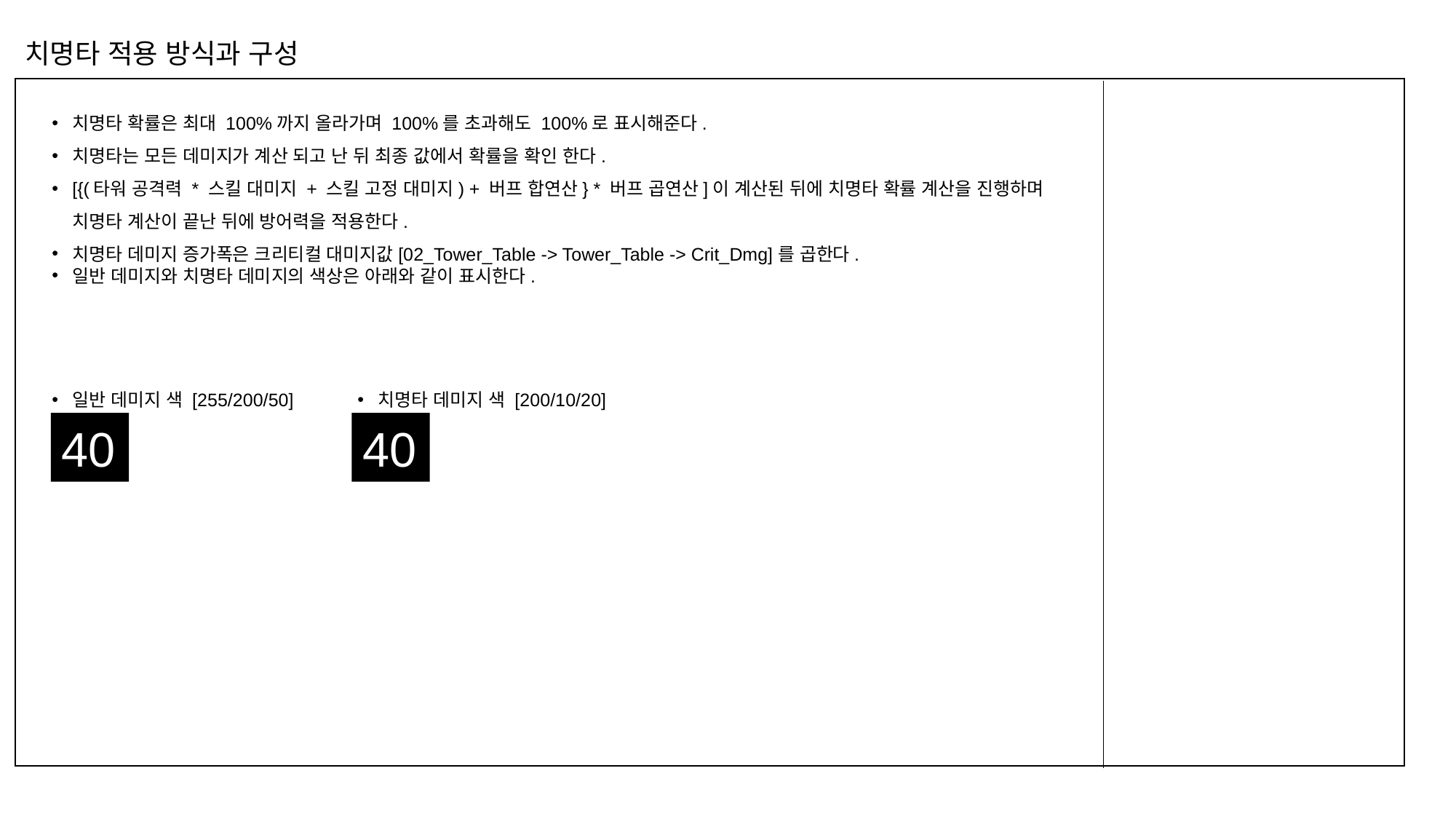

치명타 적용 방식과 구성

치명타 확률은 최대 100%까지 올라가며 100%를 초과해도 100%로 표시해준다.
치명타는 모든 데미지가 계산 되고 난 뒤 최종 값에서 확률을 확인 한다.
[{(타워 공격력 * 스킬 대미지 + 스킬 고정 대미지) + 버프 합연산} * 버프 곱연산]이 계산된 뒤에 치명타 확률 계산을 진행하며 치명타 계산이 끝난 뒤에 방어력을 적용한다.
치명타 데미지 증가폭은 크리티컬 대미지값[02_Tower_Table -> Tower_Table -> Crit_Dmg]를 곱한다.
일반 데미지와 치명타 데미지의 색상은 아래와 같이 표시한다.

일반 데미지 색 [255/200/50]
치명타 데미지 색 [200/10/20]
40
40